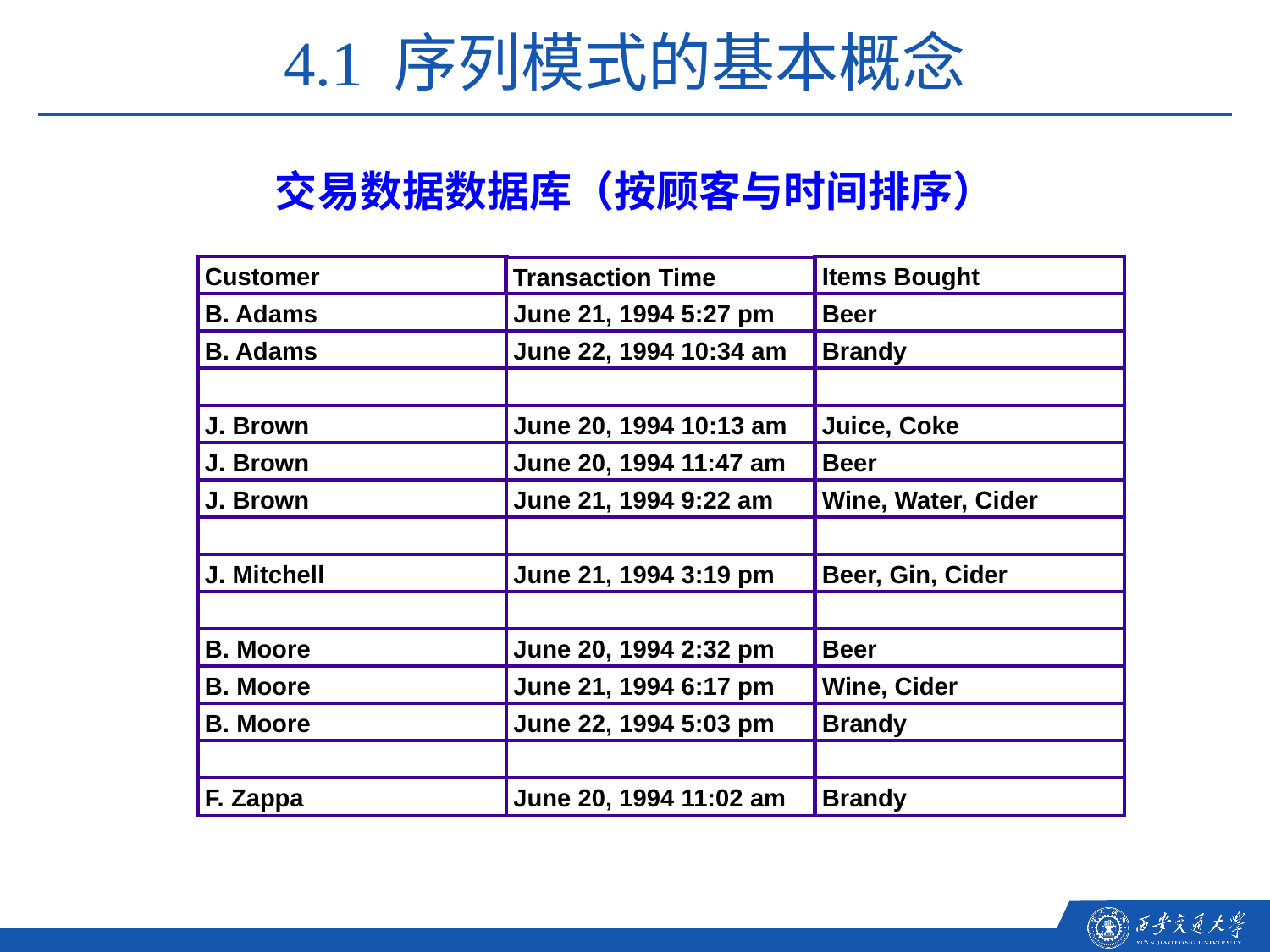

4.1 序列模式的基本概念
交易数据数据库（按顾客与时间排序）
Customer
Items Bought
Transaction Time
B. Adams
June 21, 1994 5:27 pm
Beer
B. Adams
June 22, 1994 10:34 am
Brandy

J. Brown
June 20, 1994 10:13 am
Juice, Coke
J. Brown
June 20, 1994 11:47 am
Beer
J. Brown
June 21, 1994 9:22 am
Wine, Water, Cider

J. Mitchell
June 21, 1994 3:19 pm
Beer, Gin, Cider

B. Moore
June 20, 1994 2:32 pm
Beer
B. Moore
June 21, 1994 6:17 pm
Wine, Cider
B. Moore
June 22, 1994 5:03 pm
Brandy

F. Zappa
June 20, 1994 11:02 am
Brandy